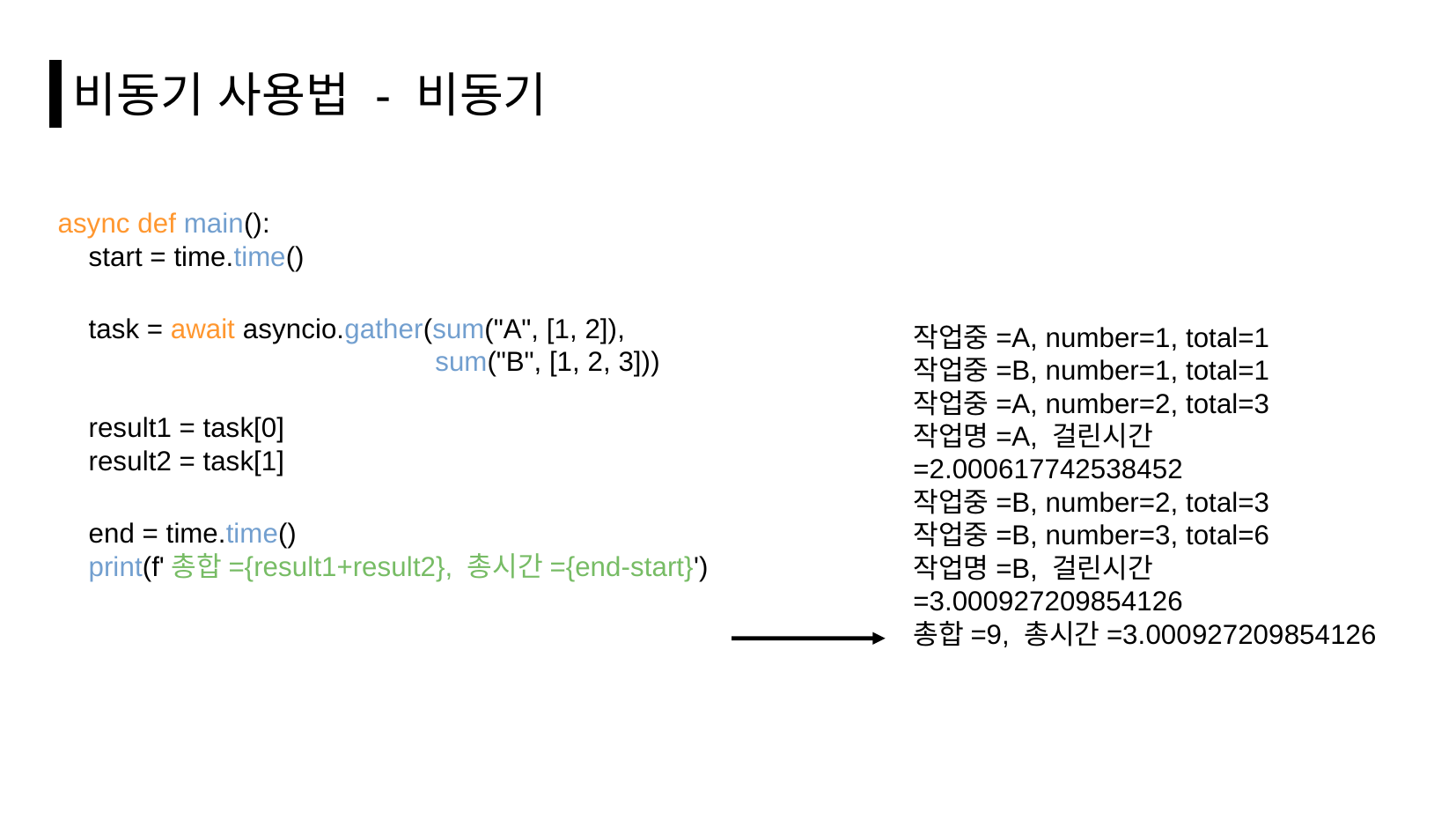

# 비동기 사용법 - 비동기

async def main():
    start = time.time()

    task = await asyncio.gather(sum("A", [1, 2]),
                                                 sum("B", [1, 2, 3]))

    result1 = task[0]
    result2 = task[1]

    end = time.time()
    print(f'총합={result1+result2}, 총시간={end-start}')
작업중=A, number=1, total=1
작업중=B, number=1, total=1
작업중=A, number=2, total=3
작업명=A, 걸린시간=2.000617742538452
작업중=B, number=2, total=3
작업중=B, number=3, total=6
작업명=B, 걸린시간=3.000927209854126
총합=9, 총시간=3.000927209854126